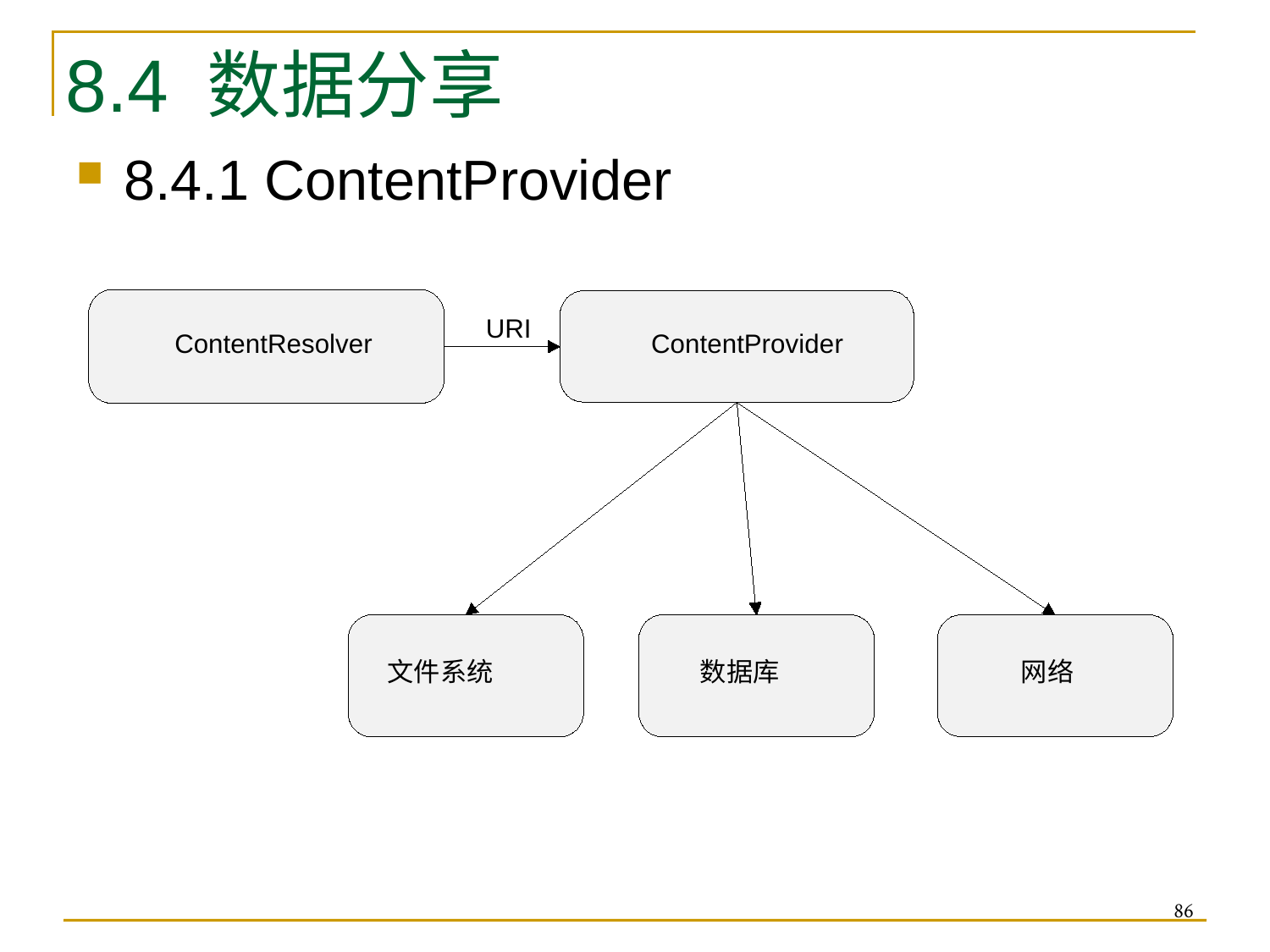

8.4 数据分享
8.4.1 ContentProvider

URI
ContentResolver
ContentProvider

文件系统
数据库
网络
86